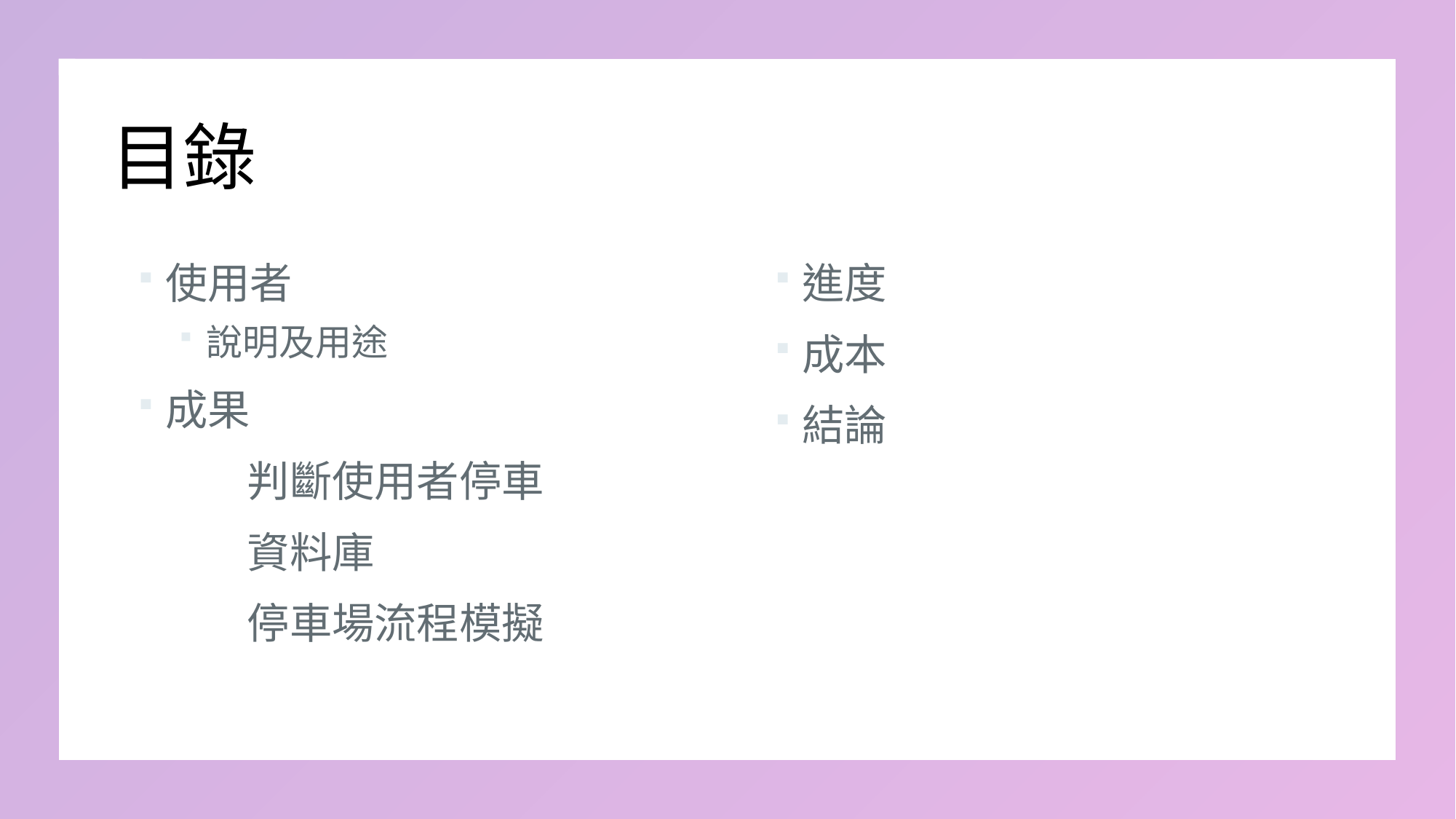

# 目錄
使用者
說明及用途
成果
	判斷使用者停車
	資料庫
	停車場流程模擬
進度
成本
結論